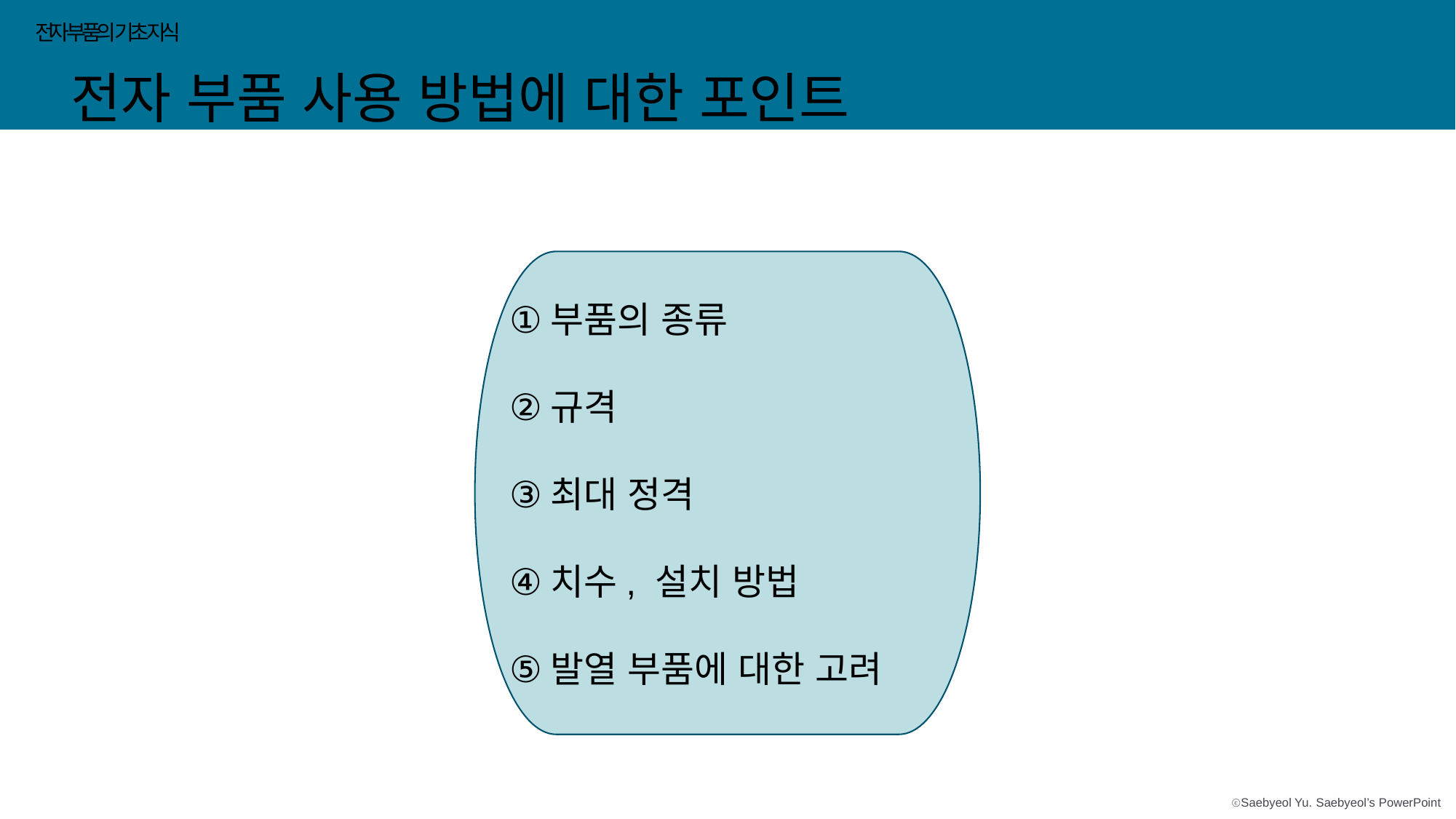

전자 부품 사용 방법에 대한 포인트

전자 부품의  기초 지식
부품의 종류

규격

최대 정격

치수, 설치 방법

발열 부품에 대한 고려